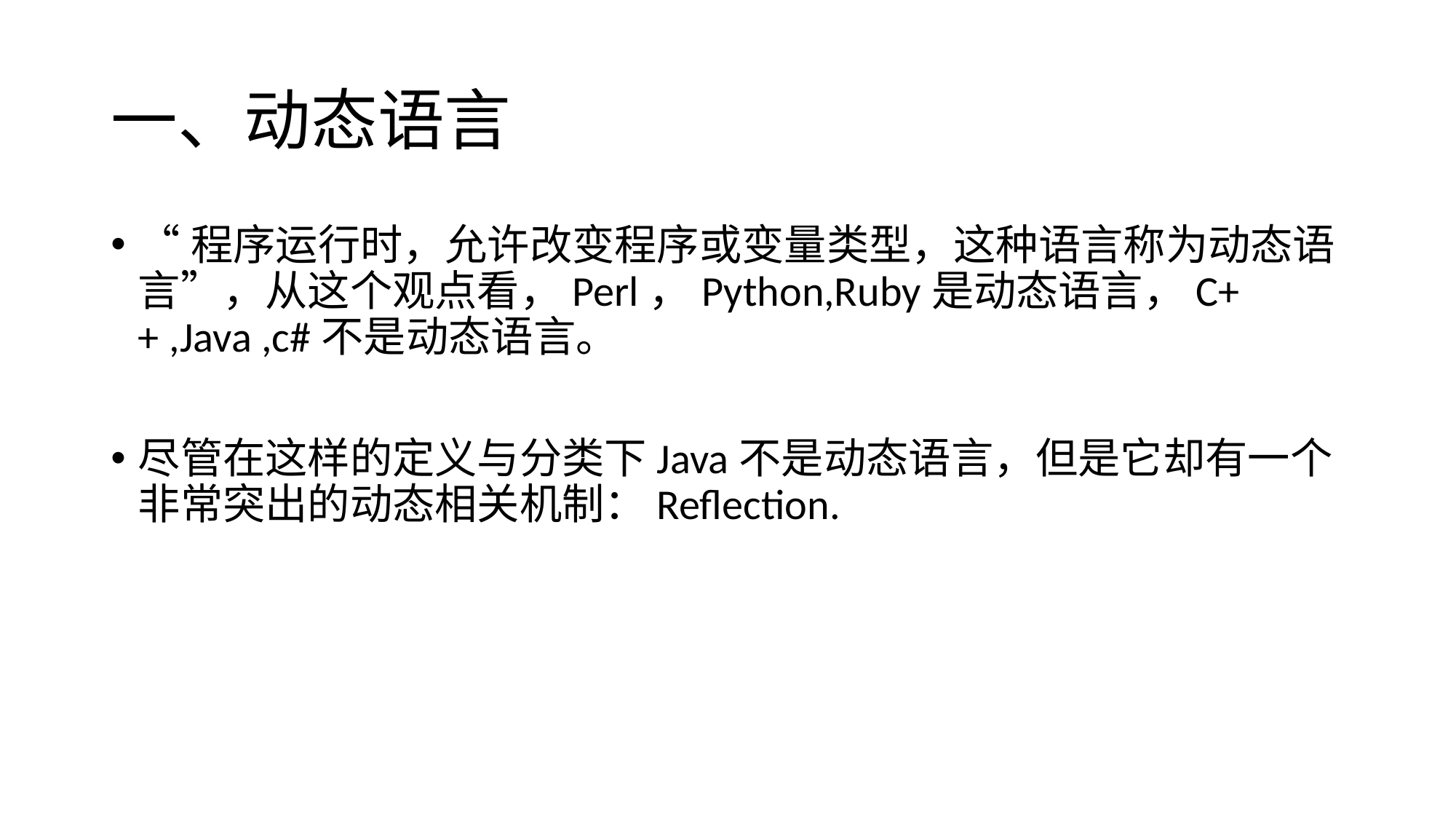

# 一、动态语言
“程序运行时，允许改变程序或变量类型，这种语言称为动态语言”，从这个观点看，Perl，Python,Ruby是动态语言，C++ ,Java ,c#不是动态语言。

尽管在这样的定义与分类下Java不是动态语言，但是它却有一个非常突出的动态相关机制：Reflection.